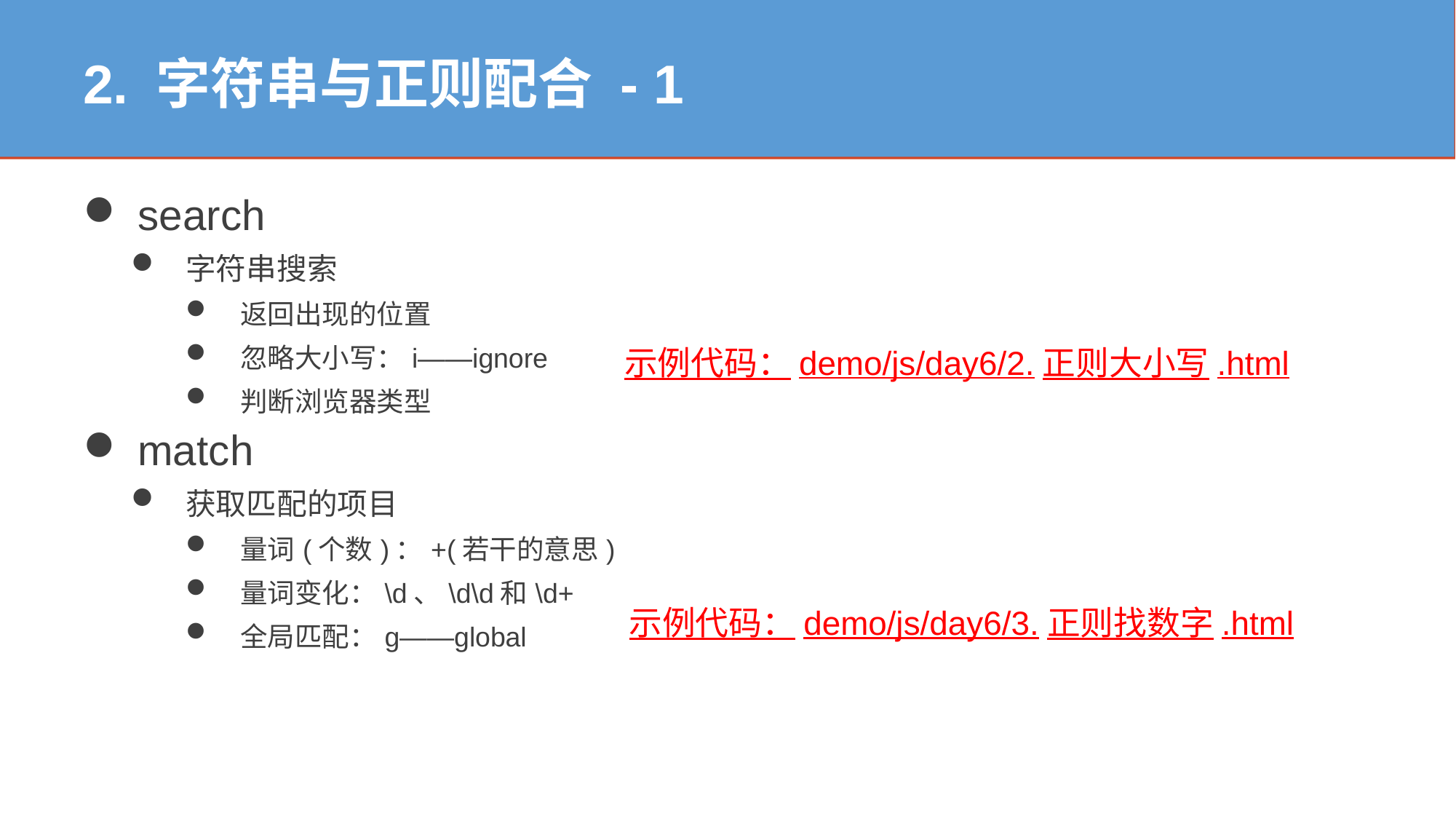

2. 字符串与正则配合 - 1

search
字符串搜索
返回出现的位置
忽略大小写：i——ignore
判断浏览器类型
match
获取匹配的项目
量词(个数)：+(若干的意思)
量词变化：\d、\d\d和\d+
全局匹配：g——global
示例代码：demo/js/day6/2.正则大小写.html
示例代码：demo/js/day6/3.正则找数字.html